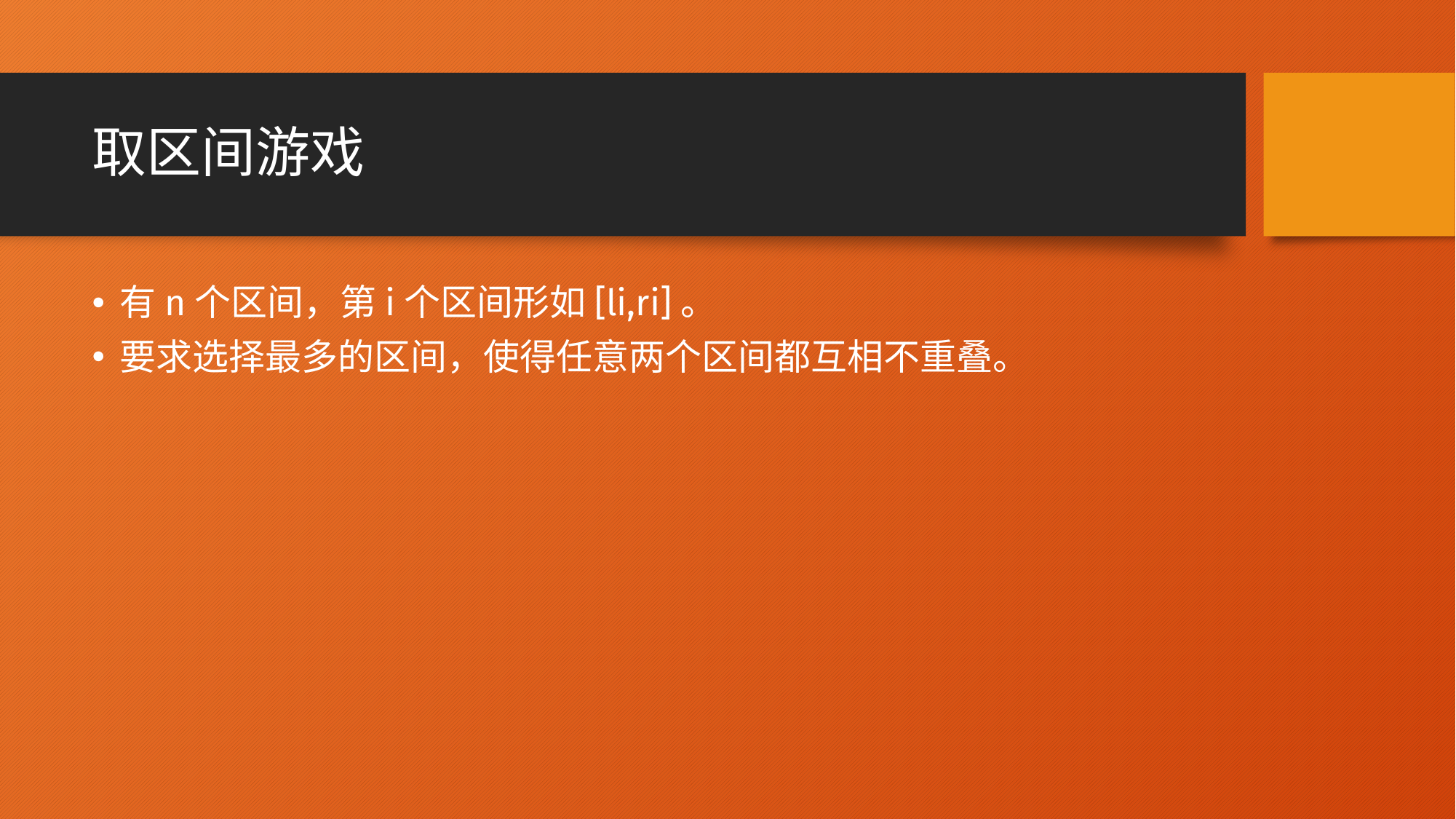

# 取区间游戏
有n个区间，第i个区间形如[li,ri]。
要求选择最多的区间，使得任意两个区间都互相不重叠。